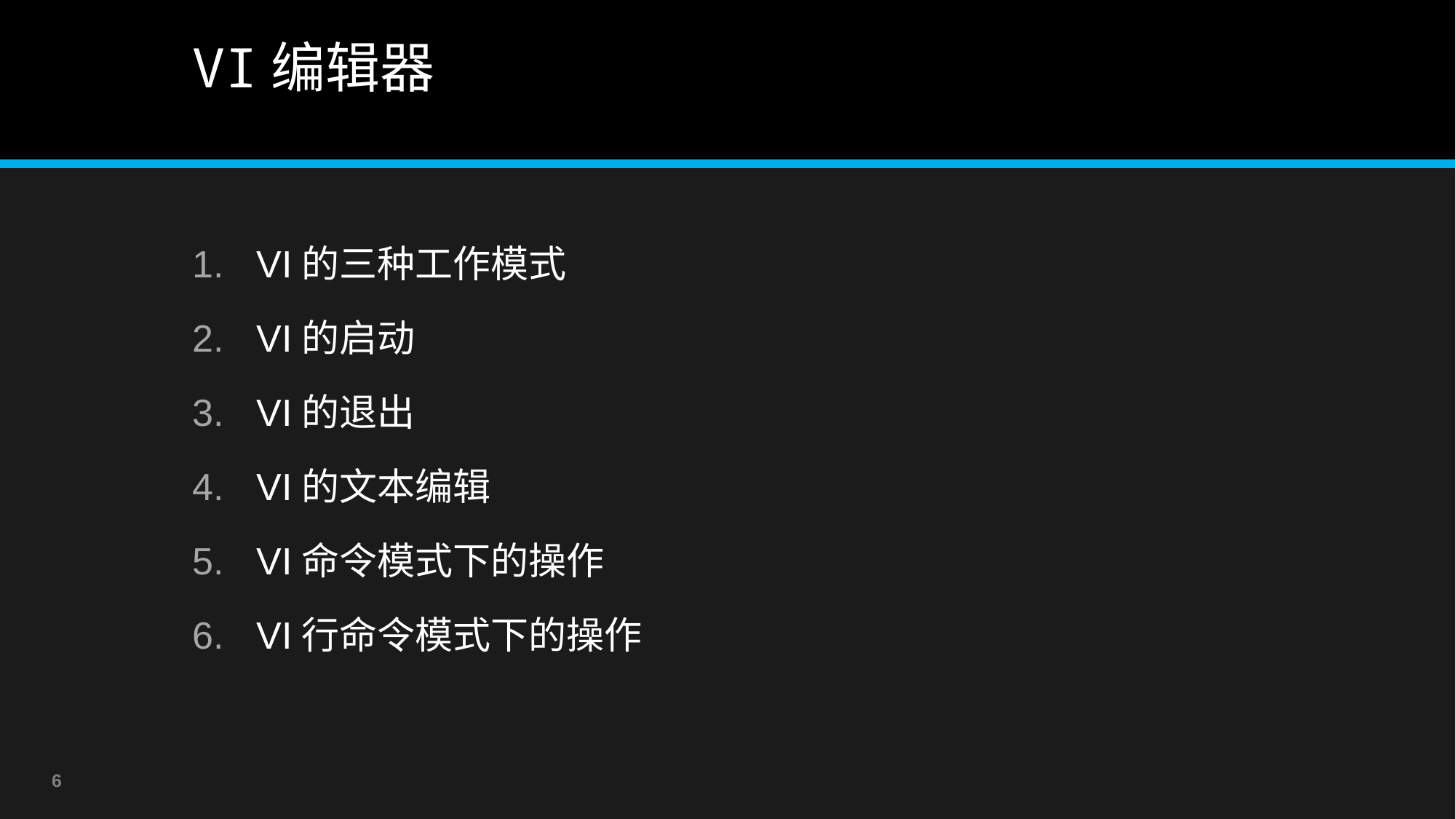

# VI编辑器
VI的三种工作模式
VI的启动
VI的退出
VI的文本编辑
VI命令模式下的操作
VI行命令模式下的操作
6